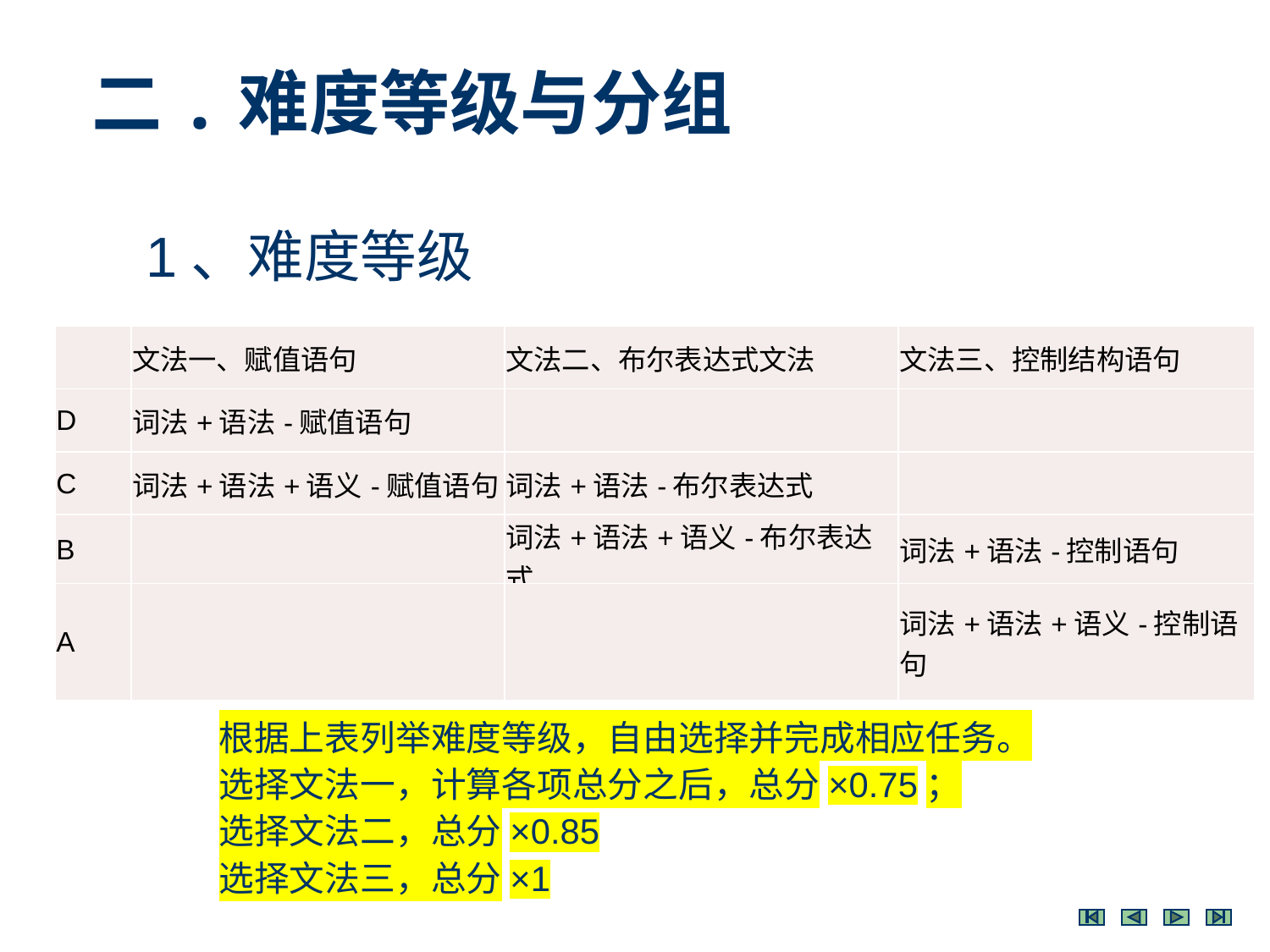

二.难度等级与分组
 1、难度等级
|  | 文法一、赋值语句 | 文法二、布尔表达式文法 | 文法三、控制结构语句 |
| --- | --- | --- | --- |
| D | 词法+语法-赋值语句 |  |  |
| C | 词法+语法+语义-赋值语句 | 词法+语法-布尔表达式 |  |
| B |  | 词法+语法+语义-布尔表达式 | 词法+语法-控制语句 |
| A |  |  | 词法+语法+语义-控制语句 |
根据上表列举难度等级，自由选择并完成相应任务。
选择文法一，计算各项总分之后，总分×0.75；
选择文法二，总分×0.85
选择文法三，总分×1